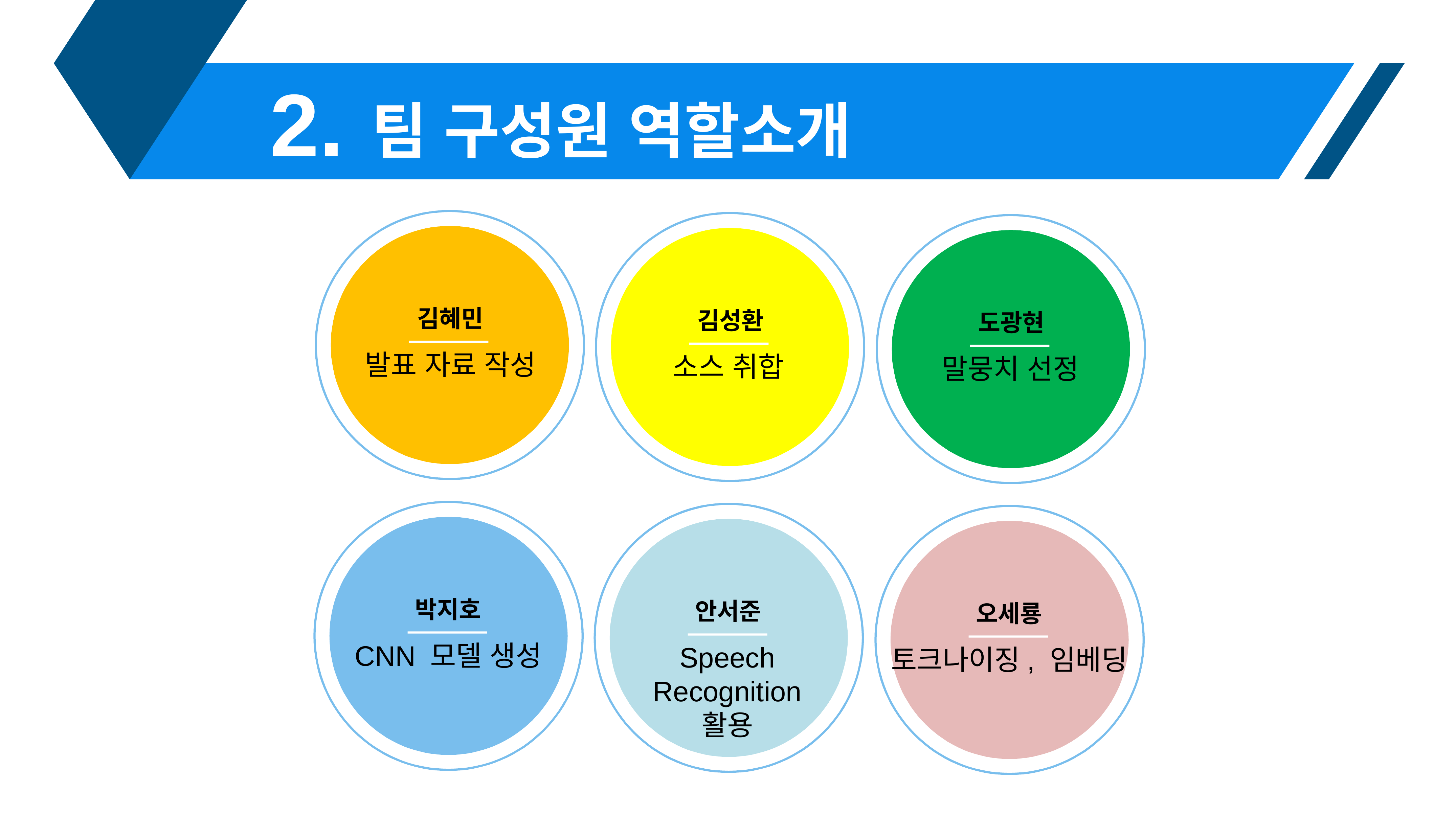

2.
팀 구성원 역할소개

김혜민
김성환
도광현

발표 자료 작성
소스 취합
말뭉치 선정

박지호
안서준
오세룡

CNN 모델 생성
Speech
Recognition
활용
토크나이징, 임베딩